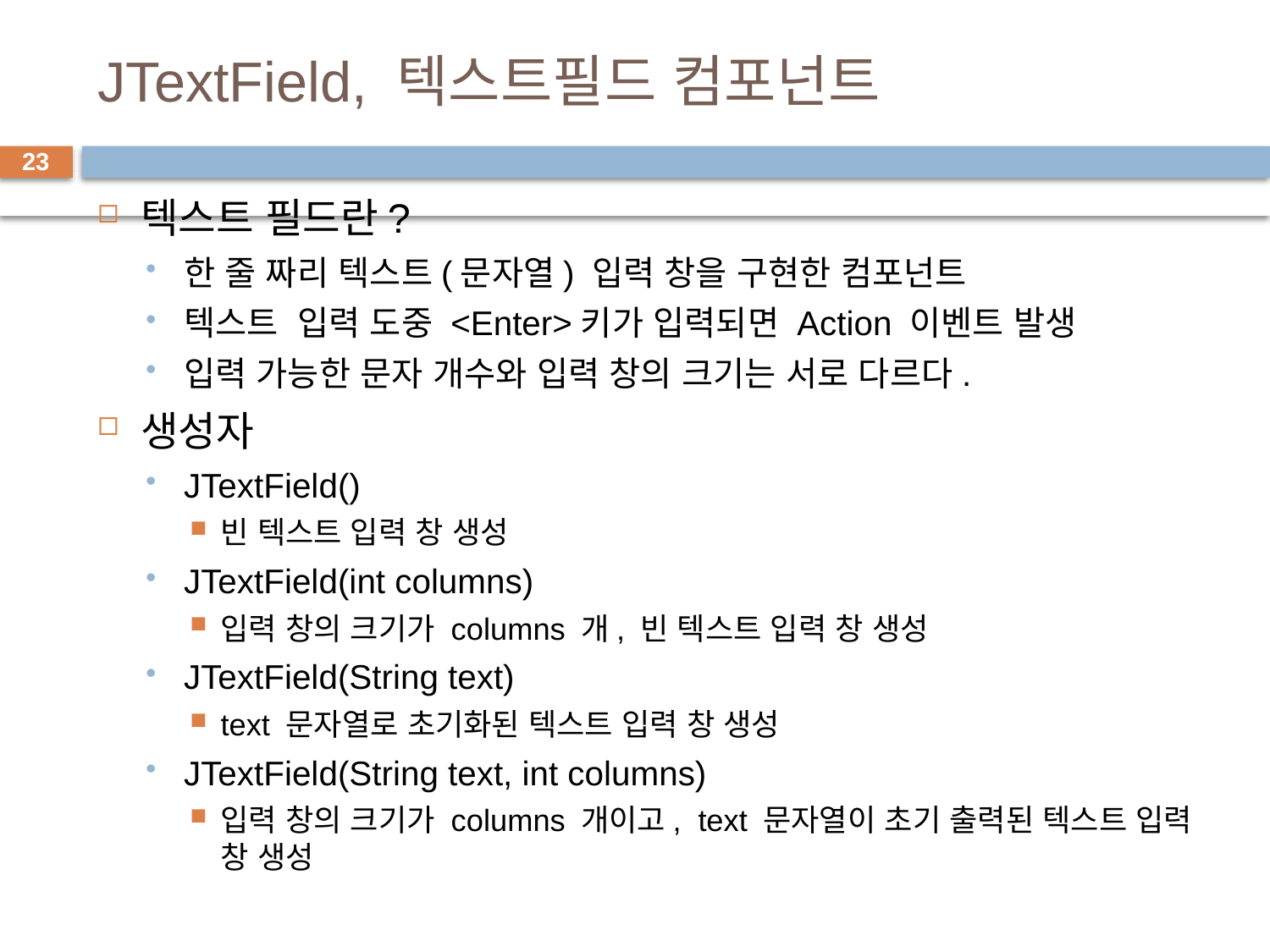

# JTextField, 텍스트필드 컴포넌트
23
텍스트 필드란?
한 줄 짜리 텍스트(문자열) 입력 창을 구현한 컴포넌트
텍스트  입력 도중 <Enter>키가 입력되면 Action 이벤트 발생
입력 가능한 문자 개수와 입력 창의 크기는 서로 다르다.
생성자
JTextField()
빈 텍스트 입력 창 생성
JTextField(int columns)
입력 창의 크기가 columns 개, 빈 텍스트 입력 창 생성
JTextField(String text)
text 문자열로 초기화된 텍스트 입력 창 생성
JTextField(String text, int columns)
입력 창의 크기가 columns 개이고,  text 문자열이 초기 출력된 텍스트 입력 창 생성